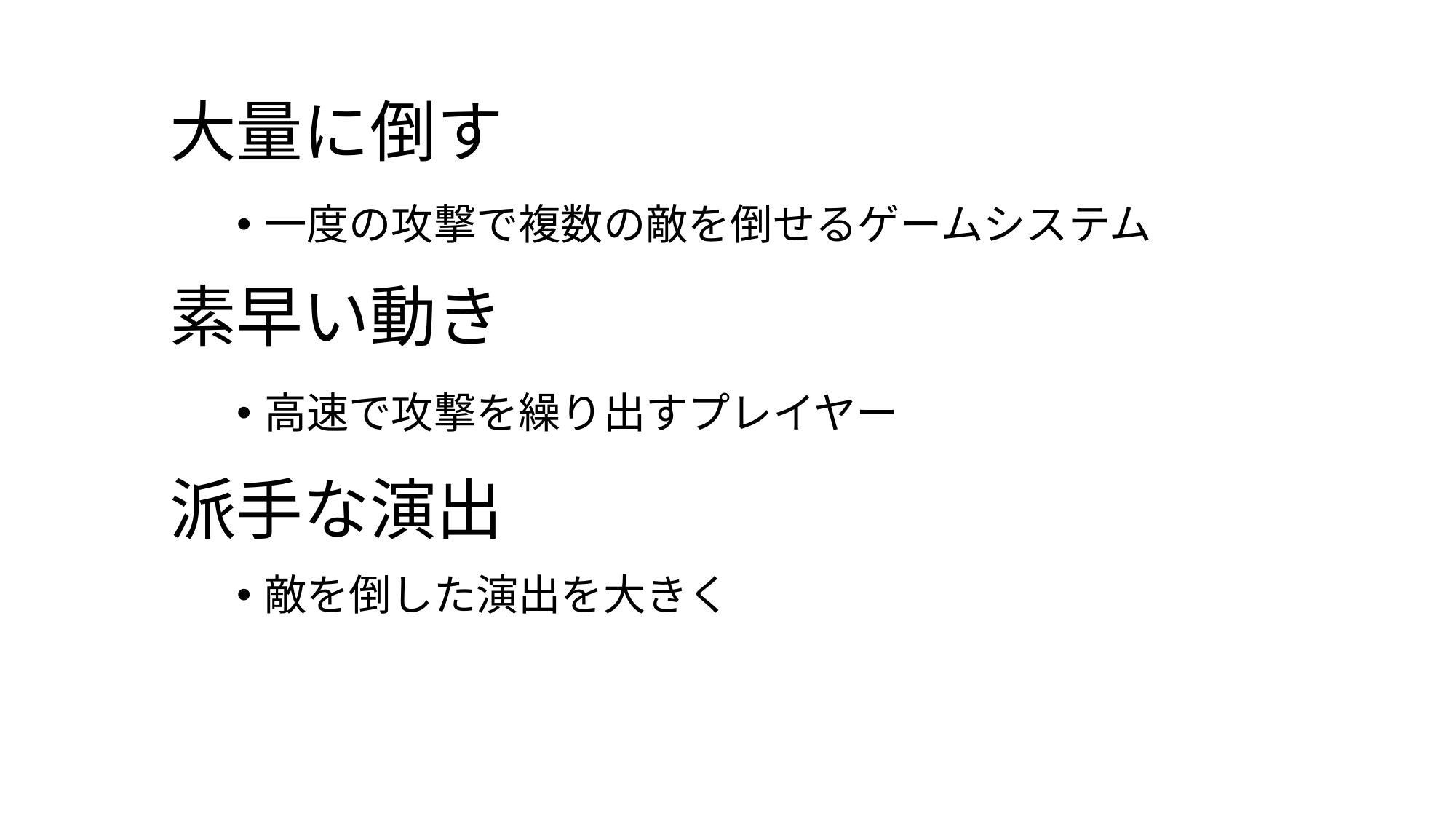

# 大量に倒す
一度の攻撃で複数の敵を倒せるゲームシステム

素早い動き
高速で攻撃を繰り出すプレイヤー
派手な演出
敵を倒した演出を大きく